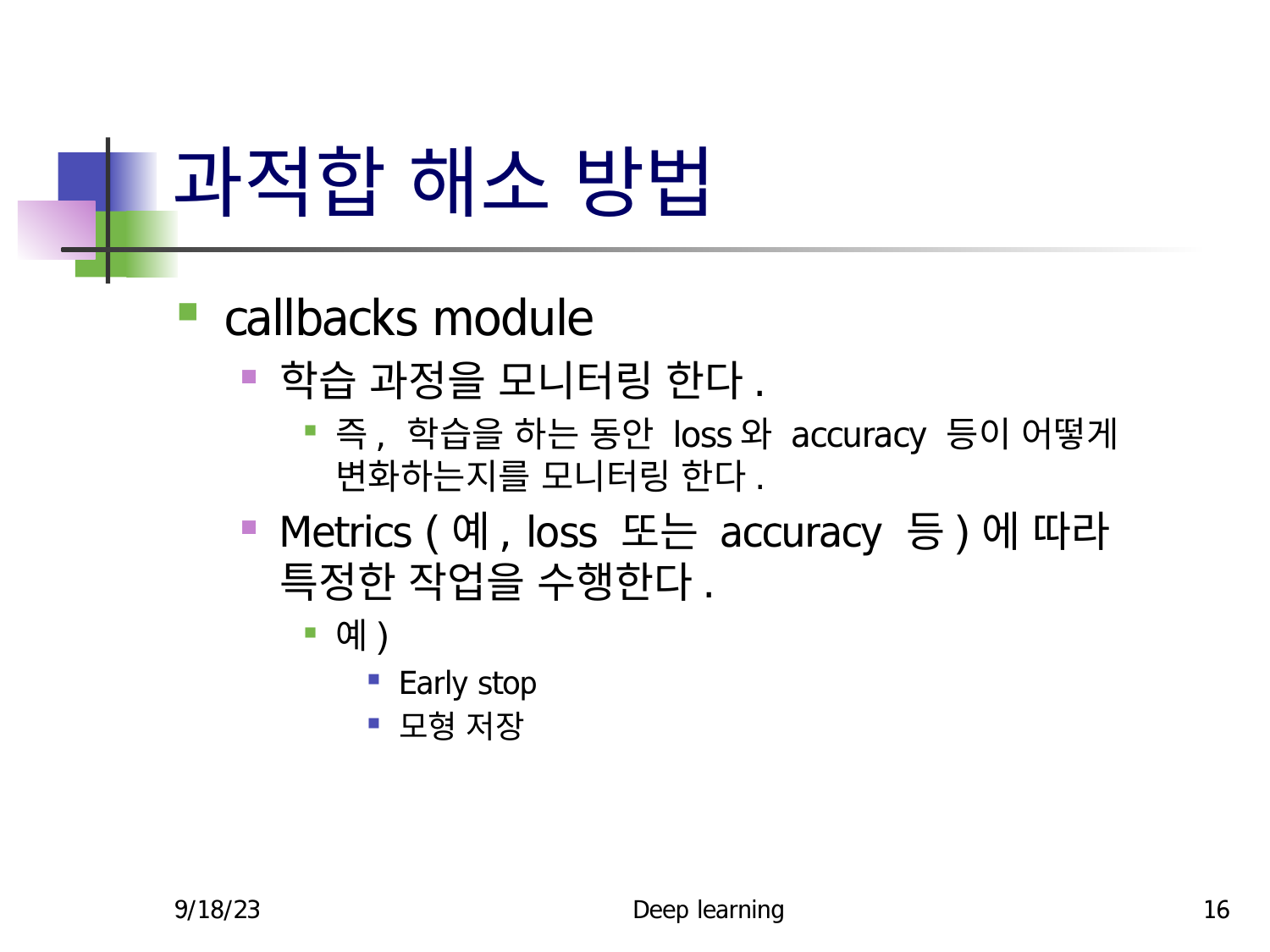

# 과적합 해소 방법
callbacks module
학습 과정을 모니터링 한다.
즉, 학습을 하는 동안 loss와 accuracy 등이 어떻게 변화하는지를 모니터링 한다.
Metrics (예, loss 또는 accuracy 등)에 따라 특정한 작업을 수행한다.
예)
Early stop
모형 저장
9/18/23
Deep learning
16